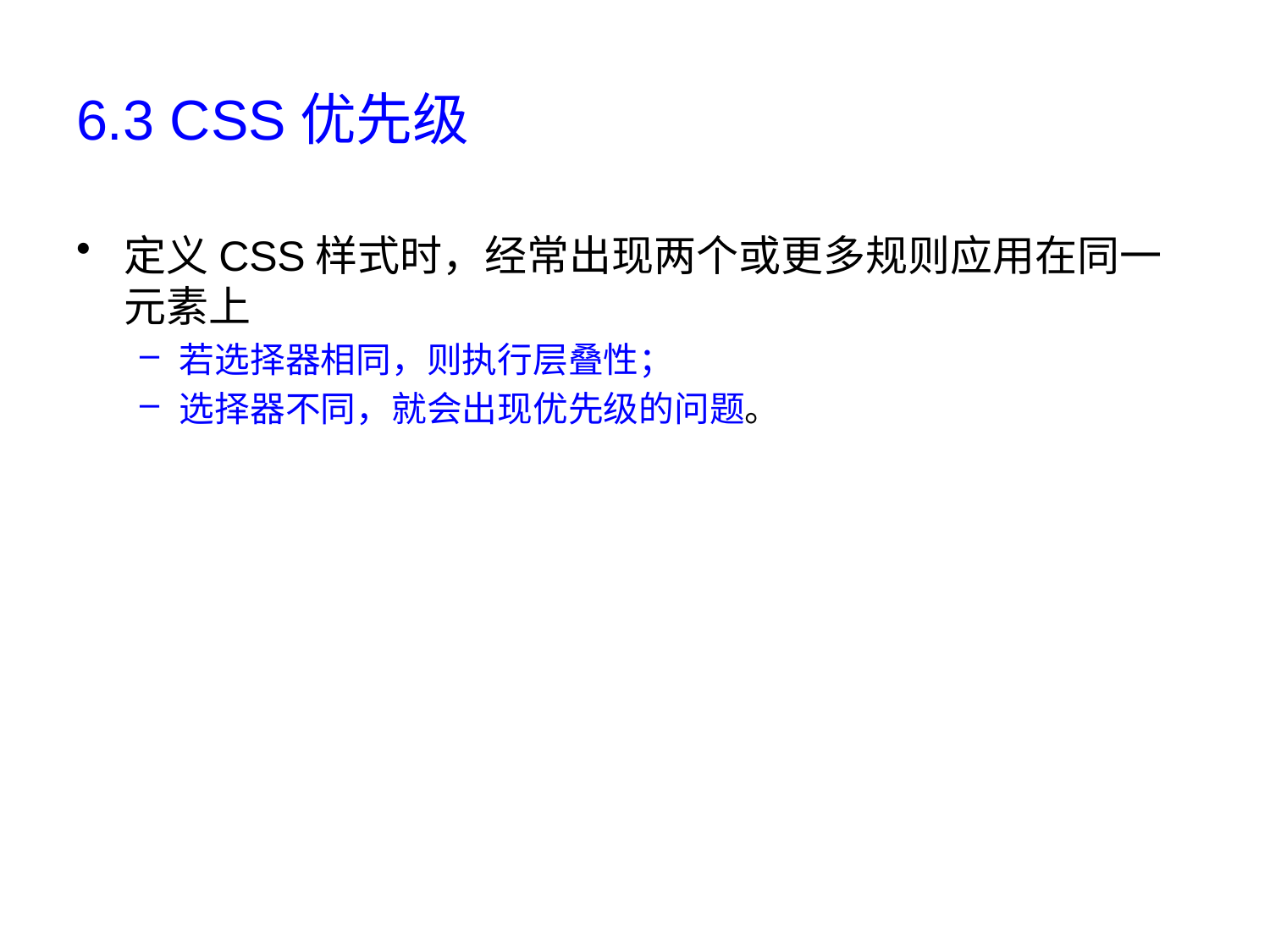

# 6.3 CSS优先级
定义CSS样式时，经常出现两个或更多规则应用在同一元素上
若选择器相同，则执行层叠性；
选择器不同，就会出现优先级的问题。